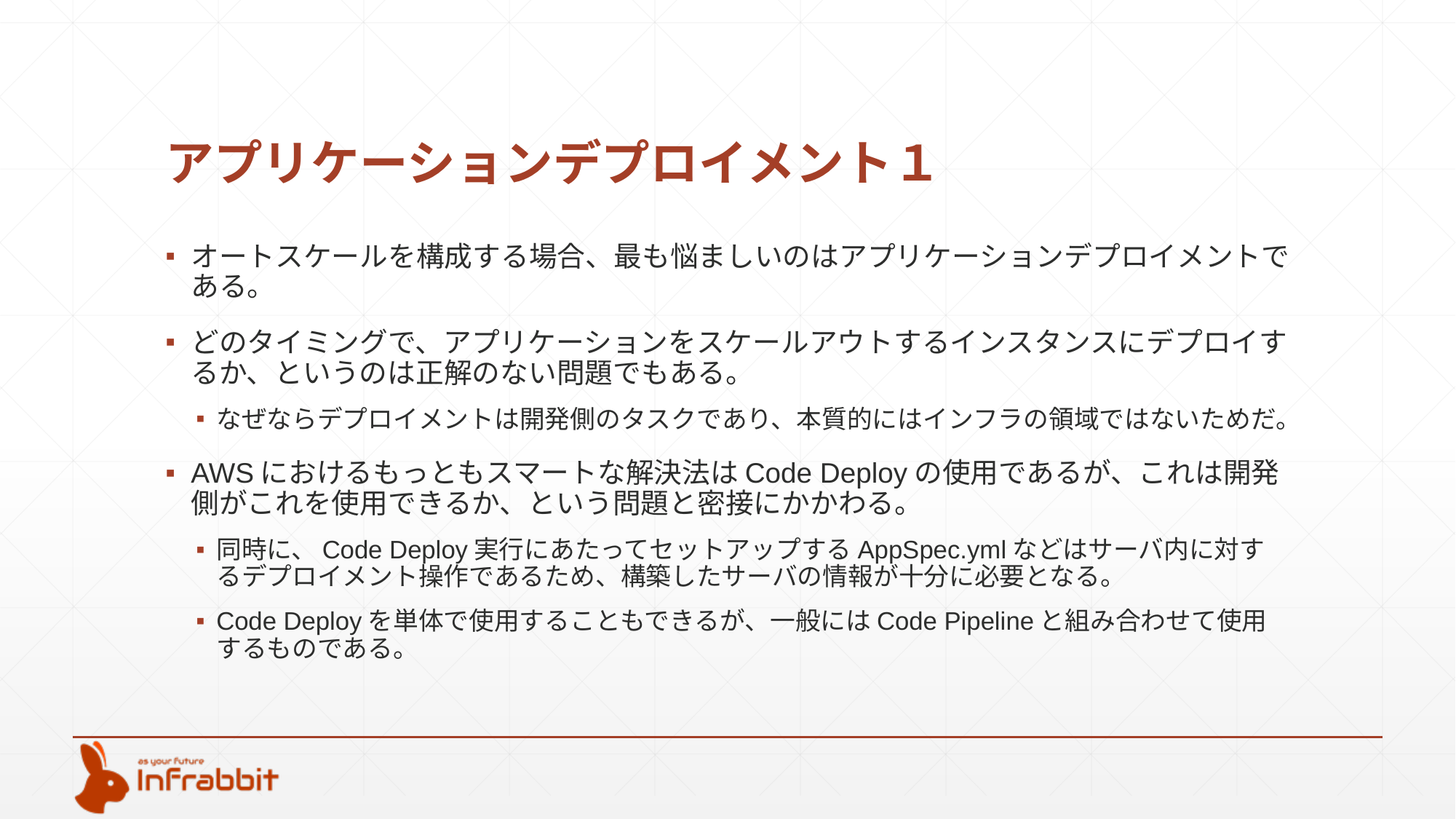

# アプリケーションデプロイメント１
オートスケールを構成する場合、最も悩ましいのはアプリケーションデプロイメントである。
どのタイミングで、アプリケーションをスケールアウトするインスタンスにデプロイするか、というのは正解のない問題でもある。
なぜならデプロイメントは開発側のタスクであり、本質的にはインフラの領域ではないためだ。
AWSにおけるもっともスマートな解決法はCode Deployの使用であるが、これは開発側がこれを使用できるか、という問題と密接にかかわる。
同時に、Code Deploy実行にあたってセットアップするAppSpec.ymlなどはサーバ内に対するデプロイメント操作であるため、構築したサーバの情報が十分に必要となる。
Code Deployを単体で使用することもできるが、一般にはCode Pipelineと組み合わせて使用するものである。